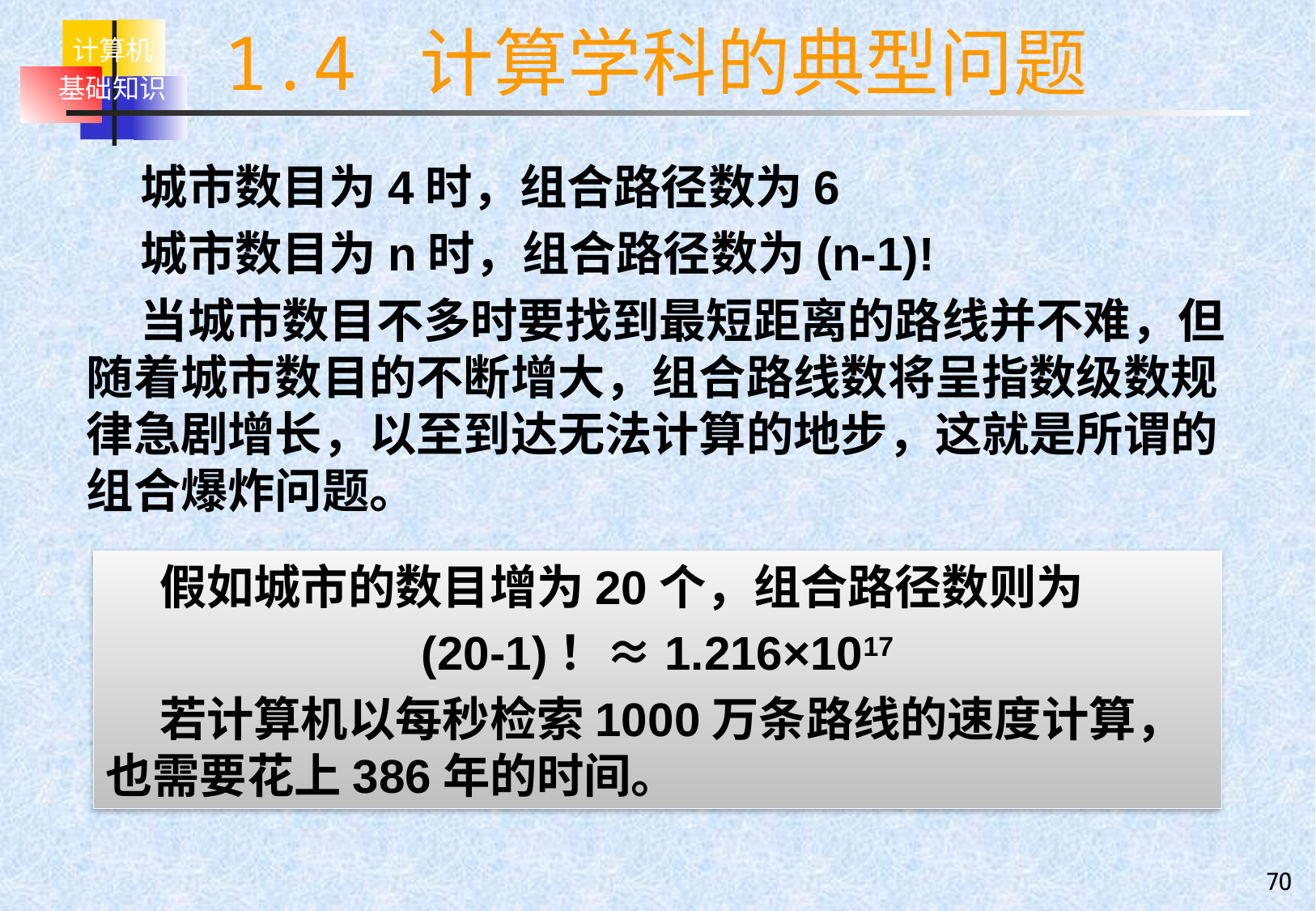

# 1.4 计算学科的典型问题
    城市数目为4时，组合路径数为6
    城市数目为n时，组合路径数为(n-1)!
    当城市数目不多时要找到最短距离的路线并不难，但随着城市数目的不断增大，组合路线数将呈指数级数规律急剧增长，以至到达无法计算的地步，这就是所谓的组合爆炸问题。
    假如城市的数目增为20个，组合路径数则为
(20-1)！≈1.216×1017
    若计算机以每秒检索1000万条路线的速度计算，也需要花上386年的时间。
70